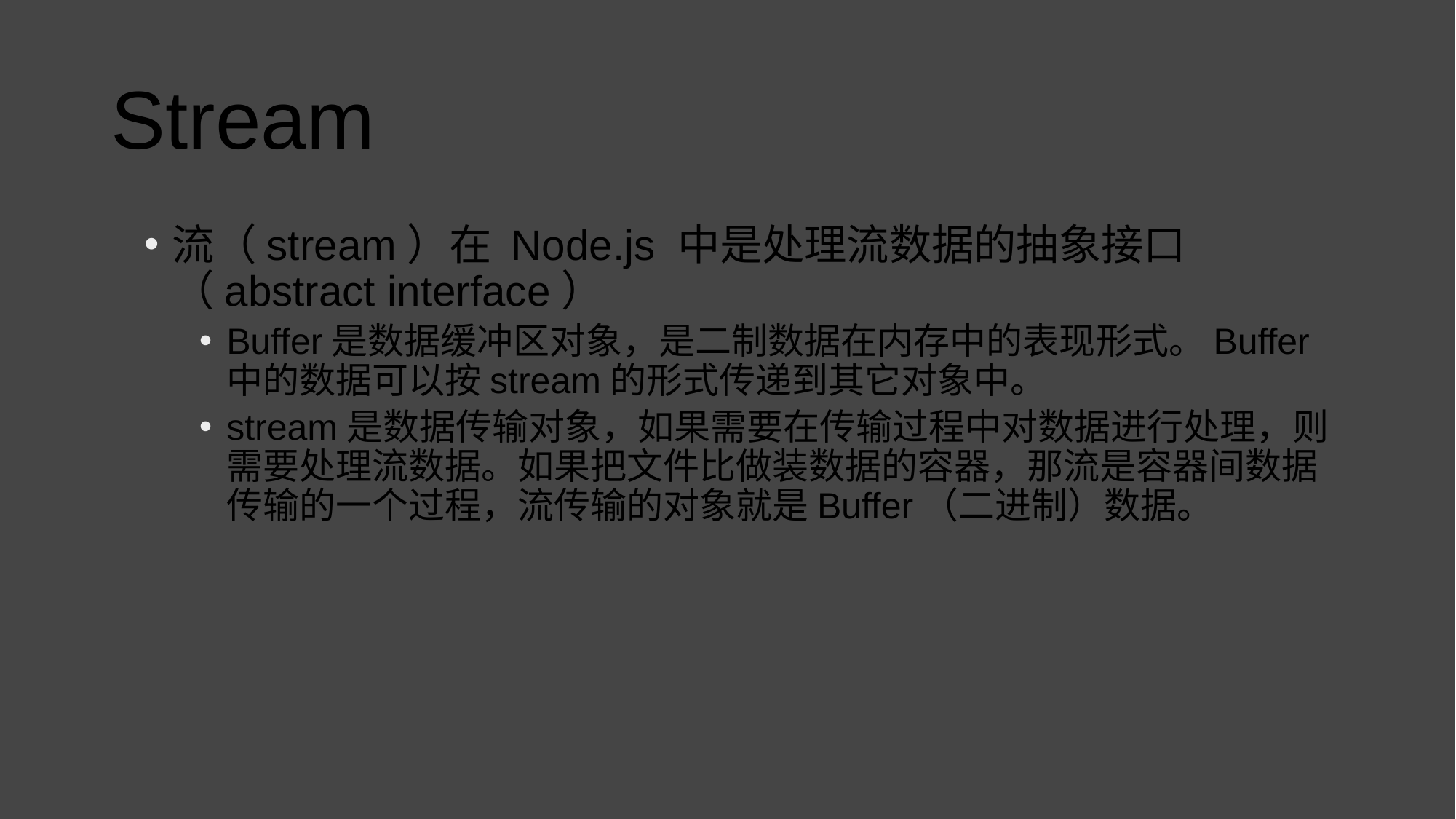

# Stream
流（stream）在 Node.js 中是处理流数据的抽象接口（abstract interface）
Buffer是数据缓冲区对象，是二制数据在内存中的表现形式。Buffer中的数据可以按stream的形式传递到其它对象中。
stream是数据传输对象，如果需要在传输过程中对数据进行处理，则需要处理流数据。如果把文件比做装数据的容器，那流是容器间数据传输的一个过程，流传输的对象就是Buffer（二进制）数据。